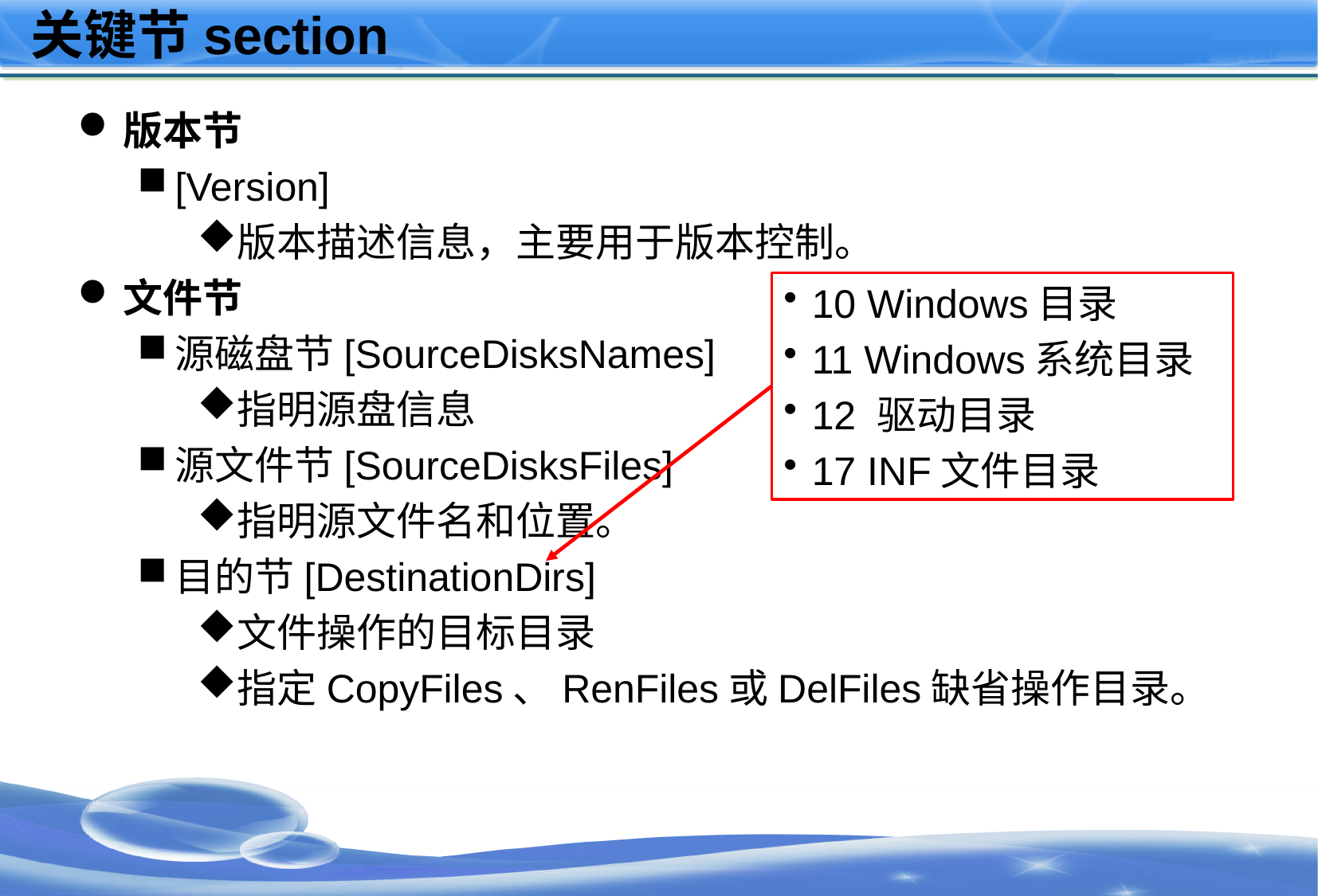

# 关键节section
版本节
[Version]
版本描述信息，主要用于版本控制。
文件节
源磁盘节[SourceDisksNames]
指明源盘信息
源文件节[SourceDisksFiles]
指明源文件名和位置。
目的节[DestinationDirs]
文件操作的目标目录
指定CopyFiles、RenFiles或DelFiles缺省操作目录。
10 Windows目录
11 Windows系统目录
12 驱动目录
17 INF文件目录